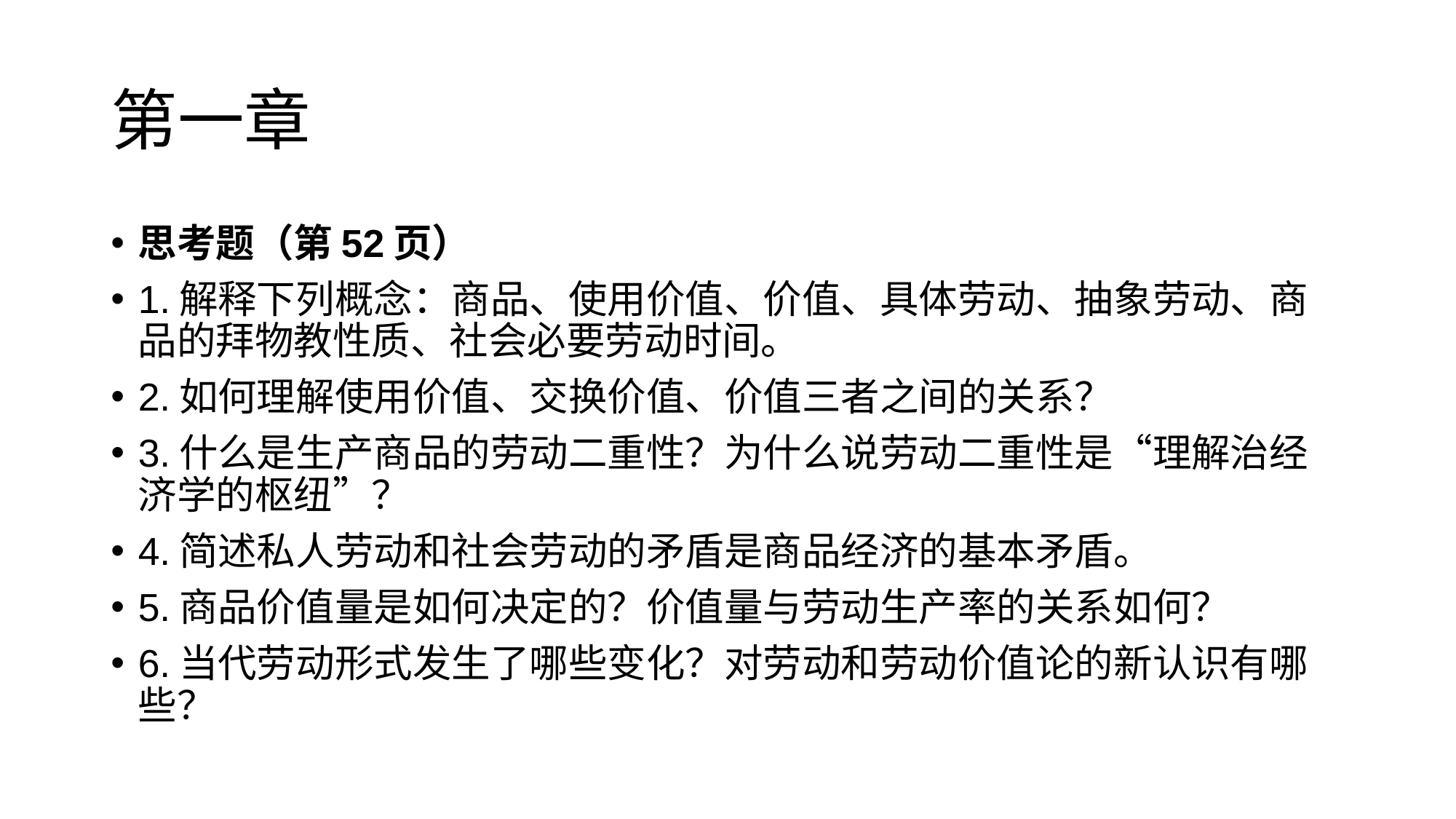

# 第一章
思考题（第52页）
1.解释下列概念：商品、使用价值、价值、具体劳动、抽象劳动、商品的拜物教性质、社会必要劳动时间。
2.如何理解使用价值、交换价值、价值三者之间的关系？
3.什么是生产商品的劳动二重性？为什么说劳动二重性是“理解治经济学的枢纽”？
4.简述私人劳动和社会劳动的矛盾是商品经济的基本矛盾。
5.商品价值量是如何决定的？价值量与劳动生产率的关系如何？
6.当代劳动形式发生了哪些变化？对劳动和劳动价值论的新认识有哪些？